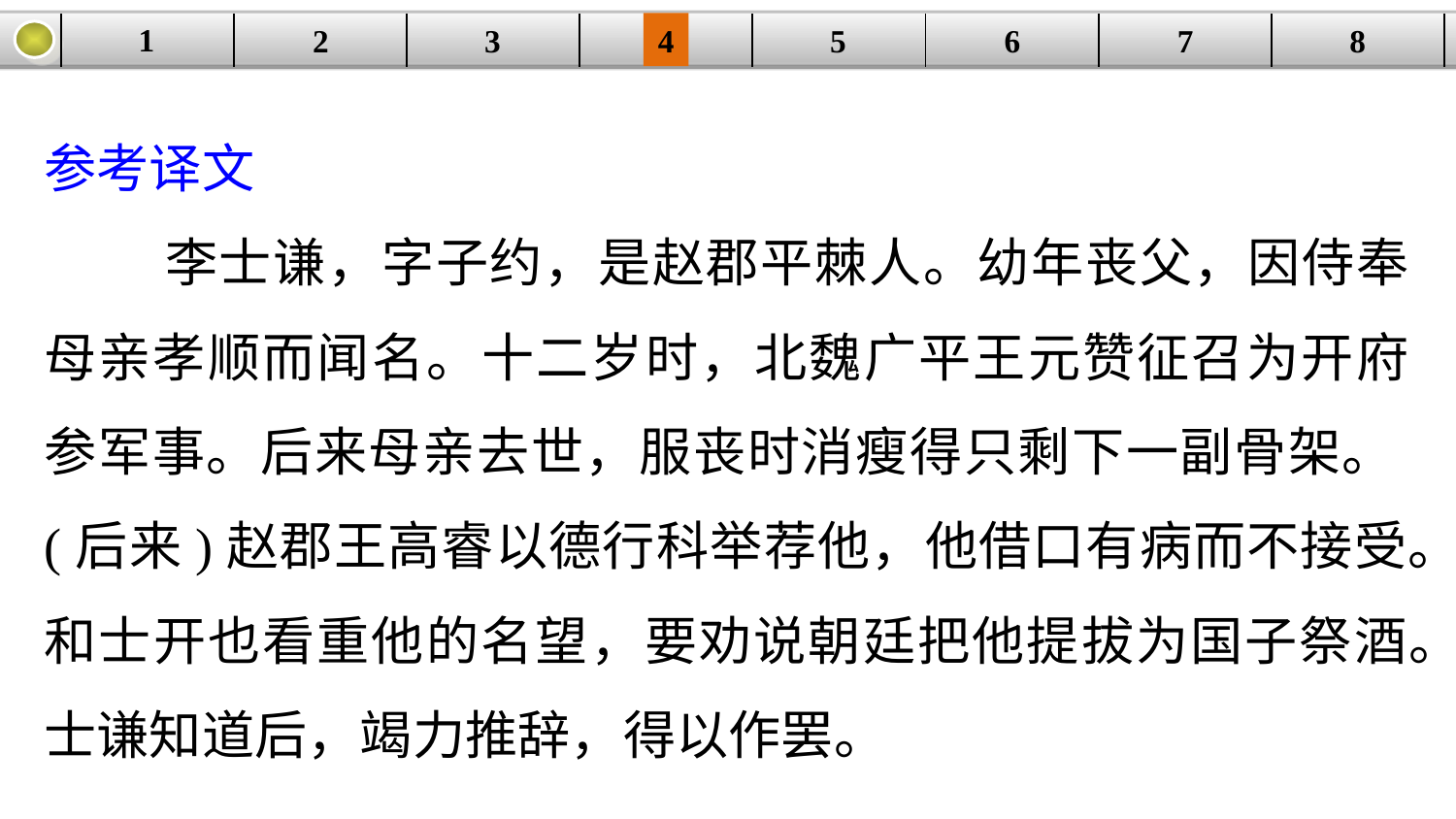

1
3
4
5
6
8
2
|  |  |  |  |  |  |  |  |
| --- | --- | --- | --- | --- | --- | --- | --- |
7

参考译文
        李士谦，字子约，是赵郡平棘人。幼年丧父，因侍奉母亲孝顺而闻名。十二岁时，北魏广平王元赞征召为开府参军事。后来母亲去世，服丧时消瘦得只剩下一副骨架。(后来)赵郡王高睿以德行科举荐他，他借口有病而不接受。和士开也看重他的名望，要劝说朝廷把他提拔为国子祭酒。士谦知道后，竭力推辞，得以作罢。